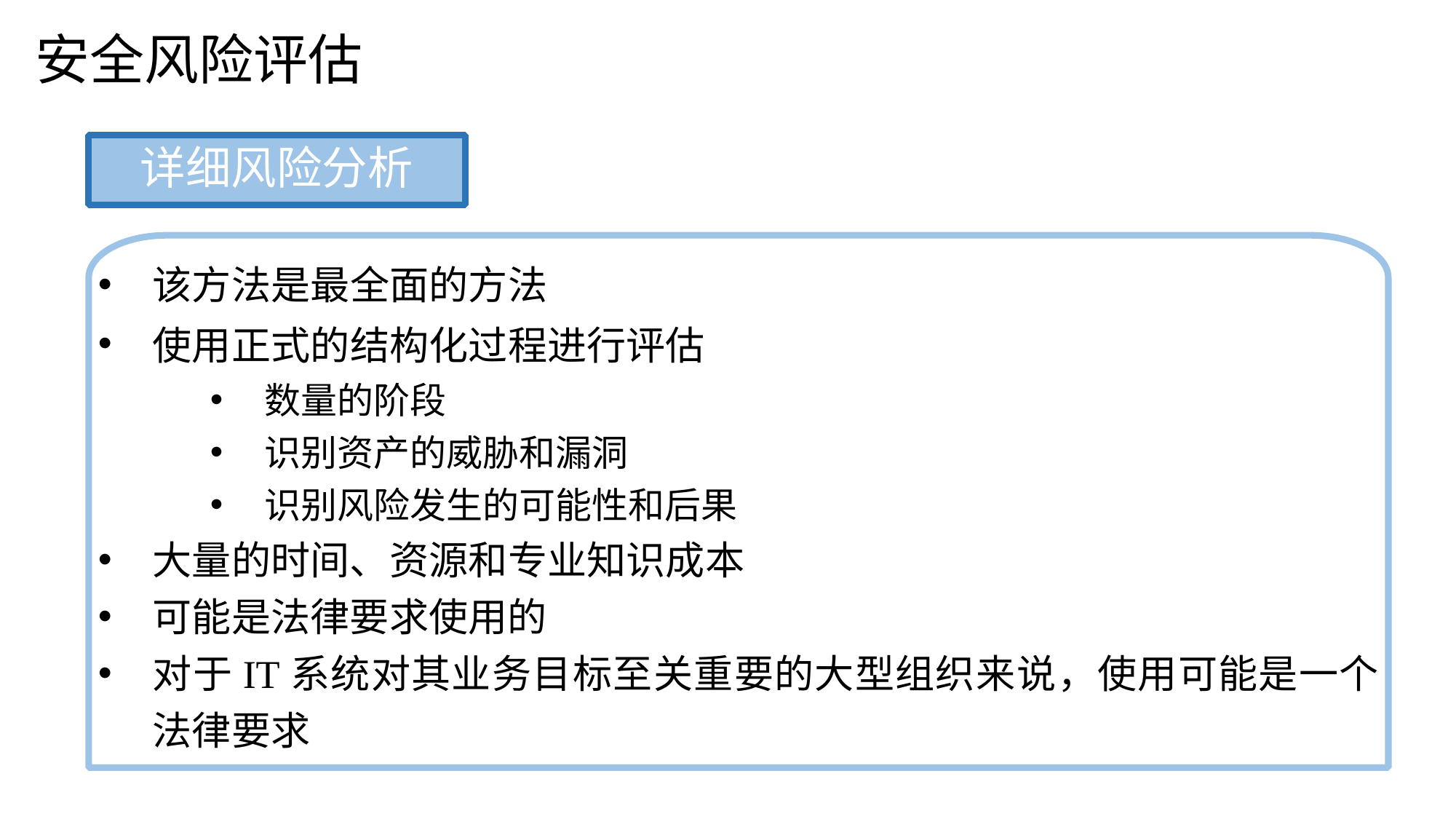

安全风险评估

详细风险分析
该方法是最全面的方法
使用正式的结构化过程进行评估
数量的阶段
识别资产的威胁和漏洞
识别风险发生的可能性和后果
大量的时间、资源和专业知识成本
可能是法律要求使用的
对于IT系统对其业务目标至关重要的大型组织来说，使用可能是一个法律要求